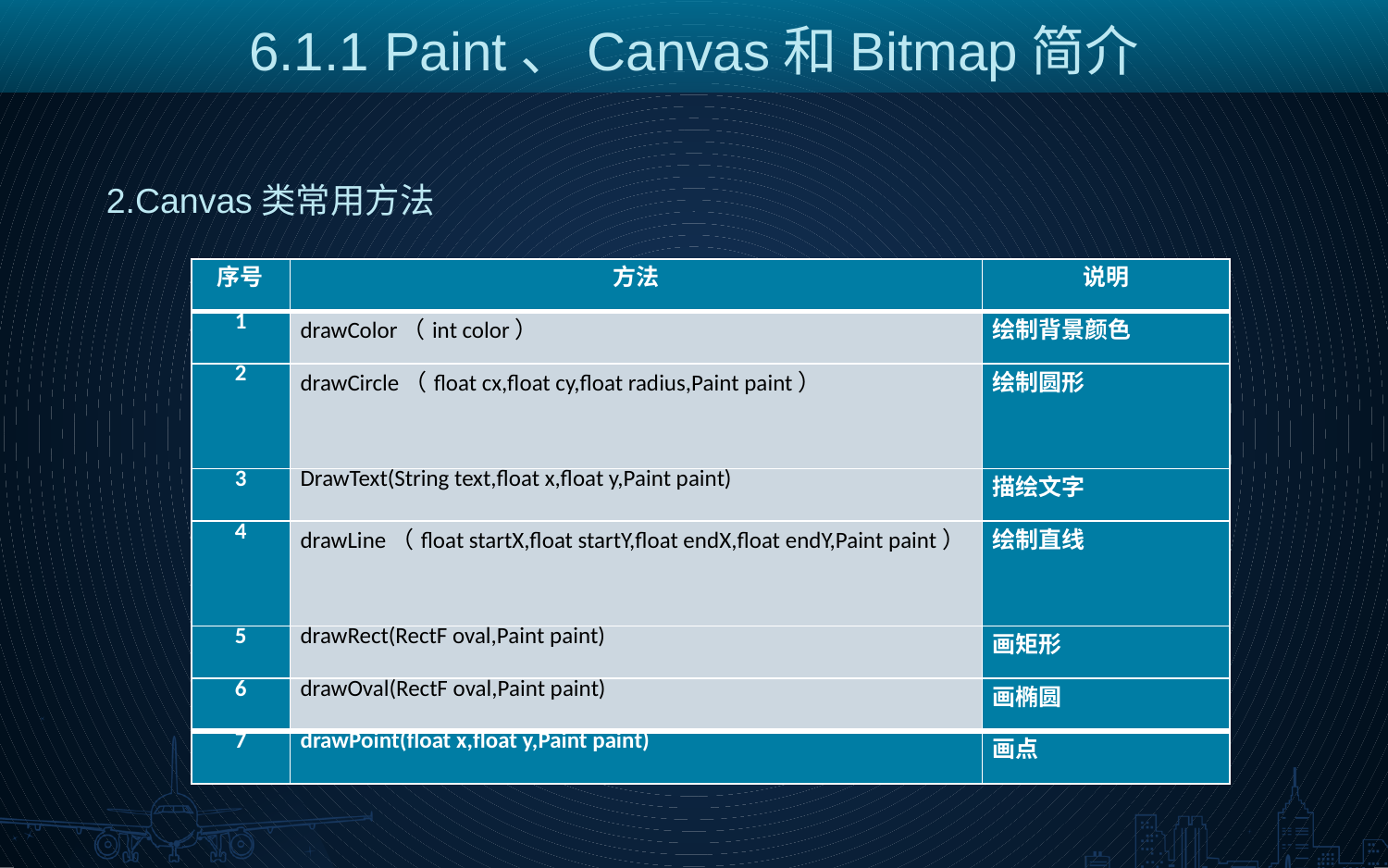

6.1.1 Paint、Canvas和Bitmap简介
2.Canvas类常用方法
| 序号 | 方法 | 说明 |
| --- | --- | --- |
| 1 | drawColor（int color） | 绘制背景颜色 |
| 2 | drawCircle（float cx,float cy,float radius,Paint paint） | 绘制圆形 |
| 3 | DrawText(String text,float x,float y,Paint paint) | 描绘文字 |
| 4 | drawLine（float startX,float startY,float endX,float endY,Paint paint） | 绘制直线 |
| 5 | drawRect(RectF oval,Paint paint) | 画矩形 |
| 6 | drawOval(RectF oval,Paint paint) | 画椭圆 |
| 7 | drawPoint(float x,float y,Paint paint) | 画点 |